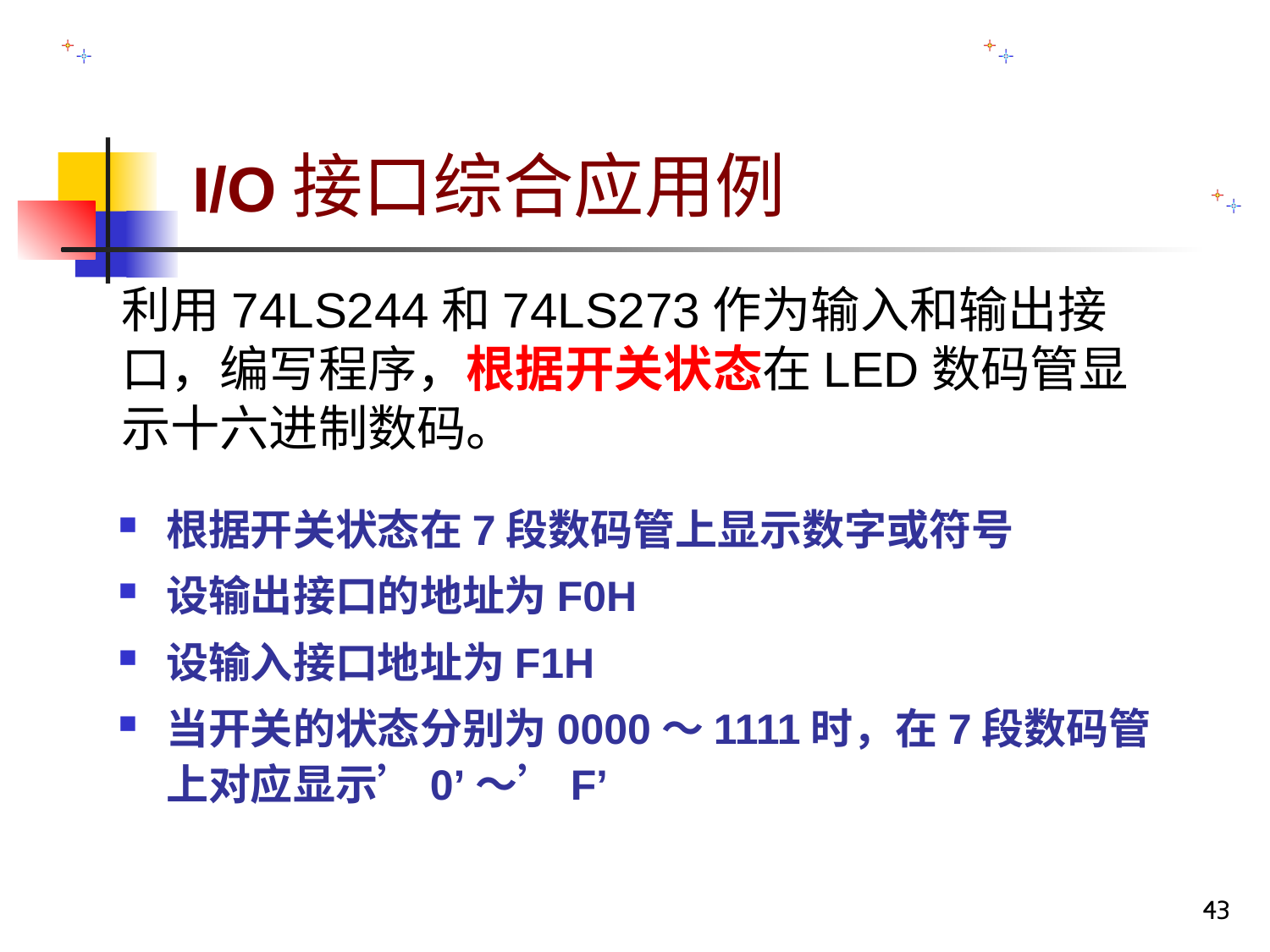

I/O接口综合应用例
利用74LS244和74LS273作为输入和输出接口，编写程序，根据开关状态在LED数码管显示十六进制数码。
根据开关状态在7段数码管上显示数字或符号
设输出接口的地址为F0H
设输入接口地址为F1H
当开关的状态分别为0000～1111时，在7段数码管上对应显示’0’～’F’
43